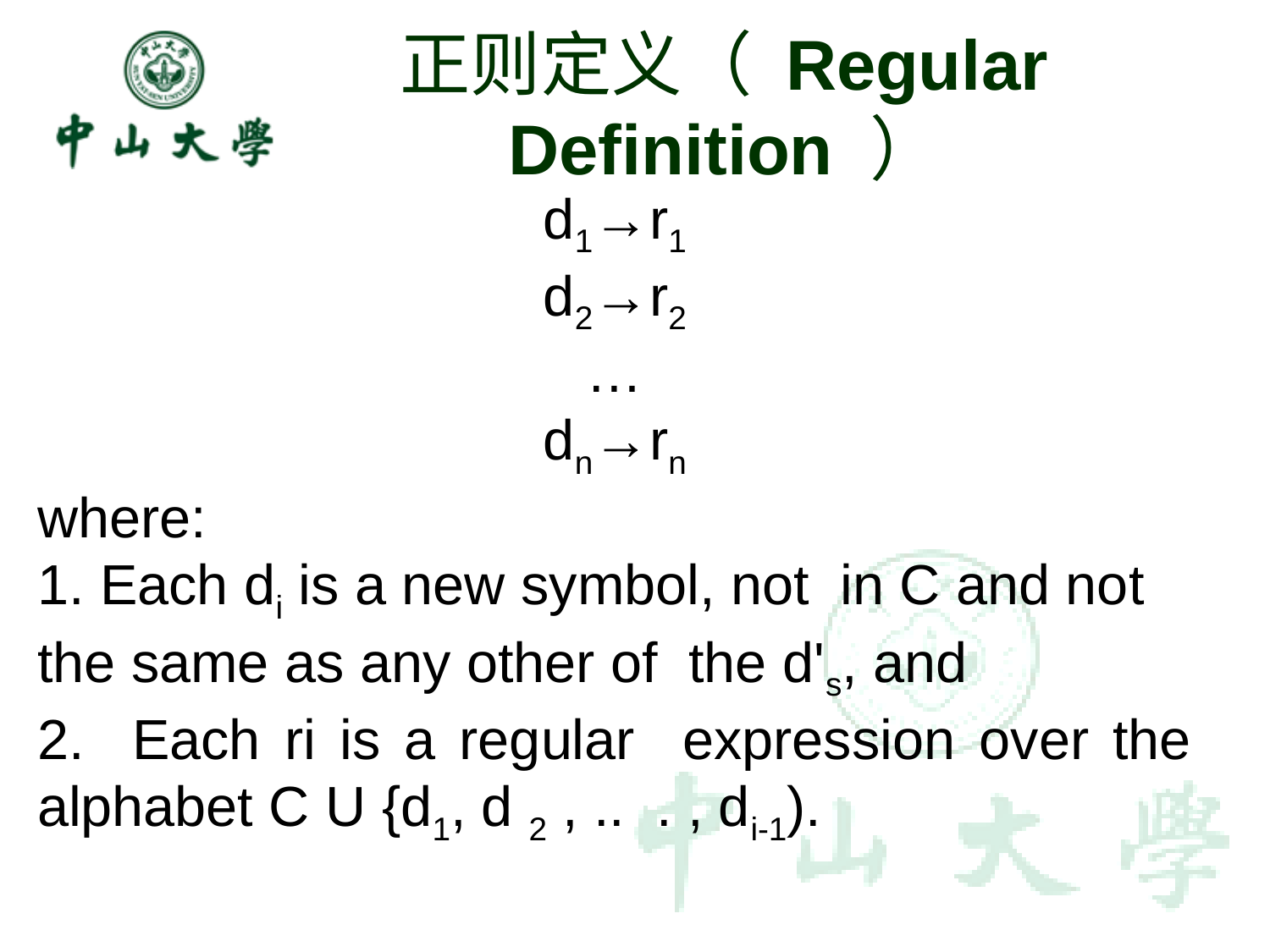

# 正则定义（ Regular Definition ）
d1→r1
d2→r2
…
dn→rn
where:
1. Each di is a new symbol, not  in C and not the same as any other of  the d's, and
2.  Each ri is a regular  expression over the alphabet C U {d1, d 2 , ..  . , di-1).